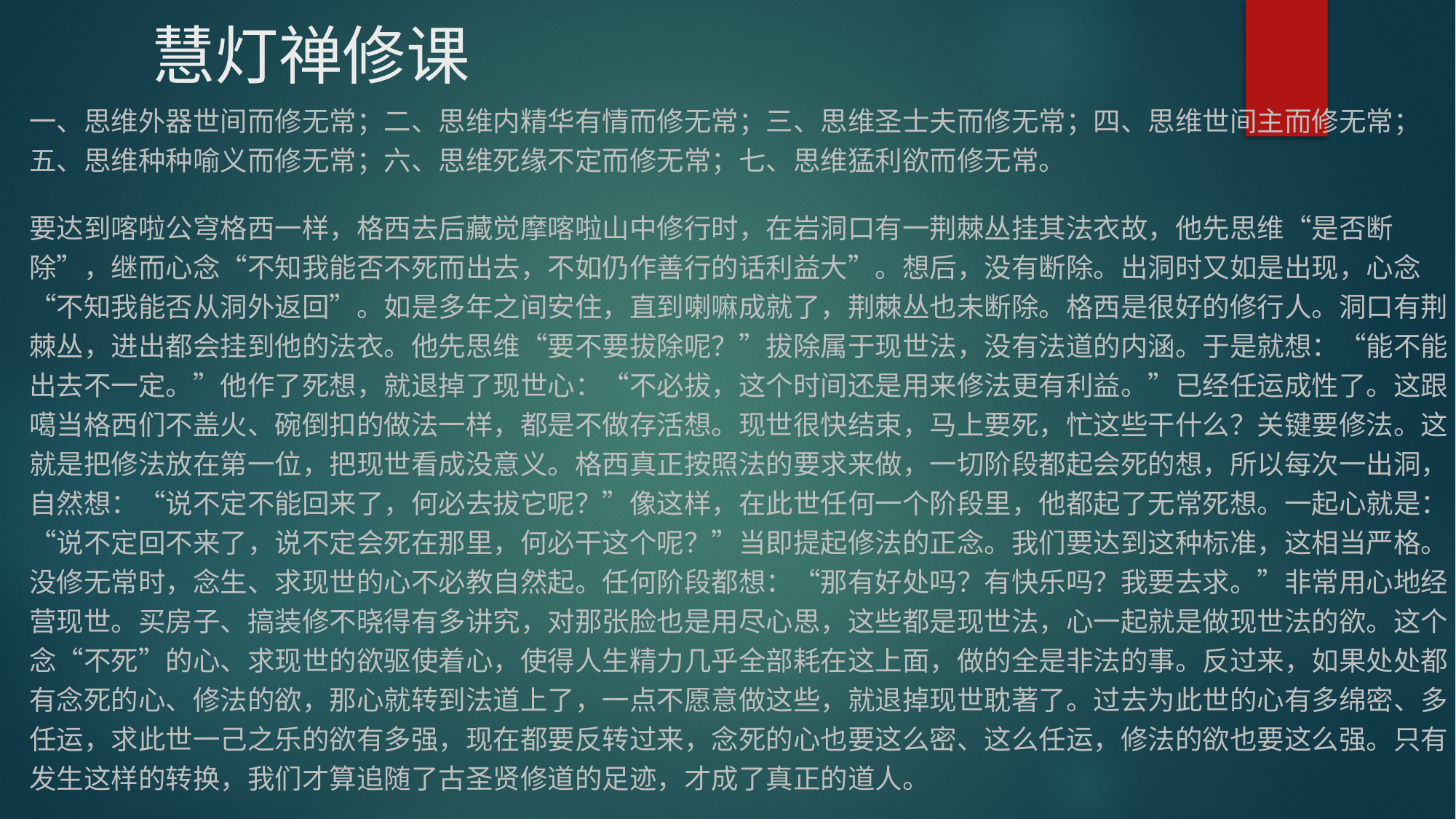

慧灯禅修课
一、思维外器世间而修无常；二、思维内精华有情而修无常；三、思维圣士夫而修无常；四、思维世间主而修无常；五、思维种种喻义而修无常；六、思维死缘不定而修无常；七、思维猛利欲而修无常。
要达到喀啦公穹格西一样，格西去后藏觉摩喀啦山中修行时，在岩洞口有一荆棘丛挂其法衣故，他先思维“是否断除”，继而心念“不知我能否不死而出去，不如仍作善行的话利益大”。想后，没有断除。出洞时又如是出现，心念“不知我能否从洞外返回”。如是多年之间安住，直到喇嘛成就了，荆棘丛也未断除。格西是很好的修行人。洞口有荆棘丛，进出都会挂到他的法衣。他先思维“要不要拔除呢？”拔除属于现世法，没有法道的内涵。于是就想：“能不能出去不一定。”他作了死想，就退掉了现世心：“不必拔，这个时间还是用来修法更有利益。”已经任运成性了。这跟噶当格西们不盖火、碗倒扣的做法一样，都是不做存活想。现世很快结束，马上要死，忙这些干什么？关键要修法。这就是把修法放在第一位，把现世看成没意义。格西真正按照法的要求来做，一切阶段都起会死的想，所以每次一出洞，自然想：“说不定不能回来了，何必去拔它呢？”像这样，在此世任何一个阶段里，他都起了无常死想。一起心就是：“说不定回不来了，说不定会死在那里，何必干这个呢？”当即提起修法的正念。我们要达到这种标准，这相当严格。没修无常时，念生、求现世的心不必教自然起。任何阶段都想：“那有好处吗？有快乐吗？我要去求。”非常用心地经营现世。买房子、搞装修不晓得有多讲究，对那张脸也是用尽心思，这些都是现世法，心一起就是做现世法的欲。这个念“不死”的心、求现世的欲驱使着心，使得人生精力几乎全部耗在这上面，做的全是非法的事。反过来，如果处处都有念死的心、修法的欲，那心就转到法道上了，一点不愿意做这些，就退掉现世耽著了。过去为此世的心有多绵密、多任运，求此世一己之乐的欲有多强，现在都要反转过来，念死的心也要这么密、这么任运，修法的欲也要这么强。只有发生这样的转换，我们才算追随了古圣贤修道的足迹，才成了真正的道人。